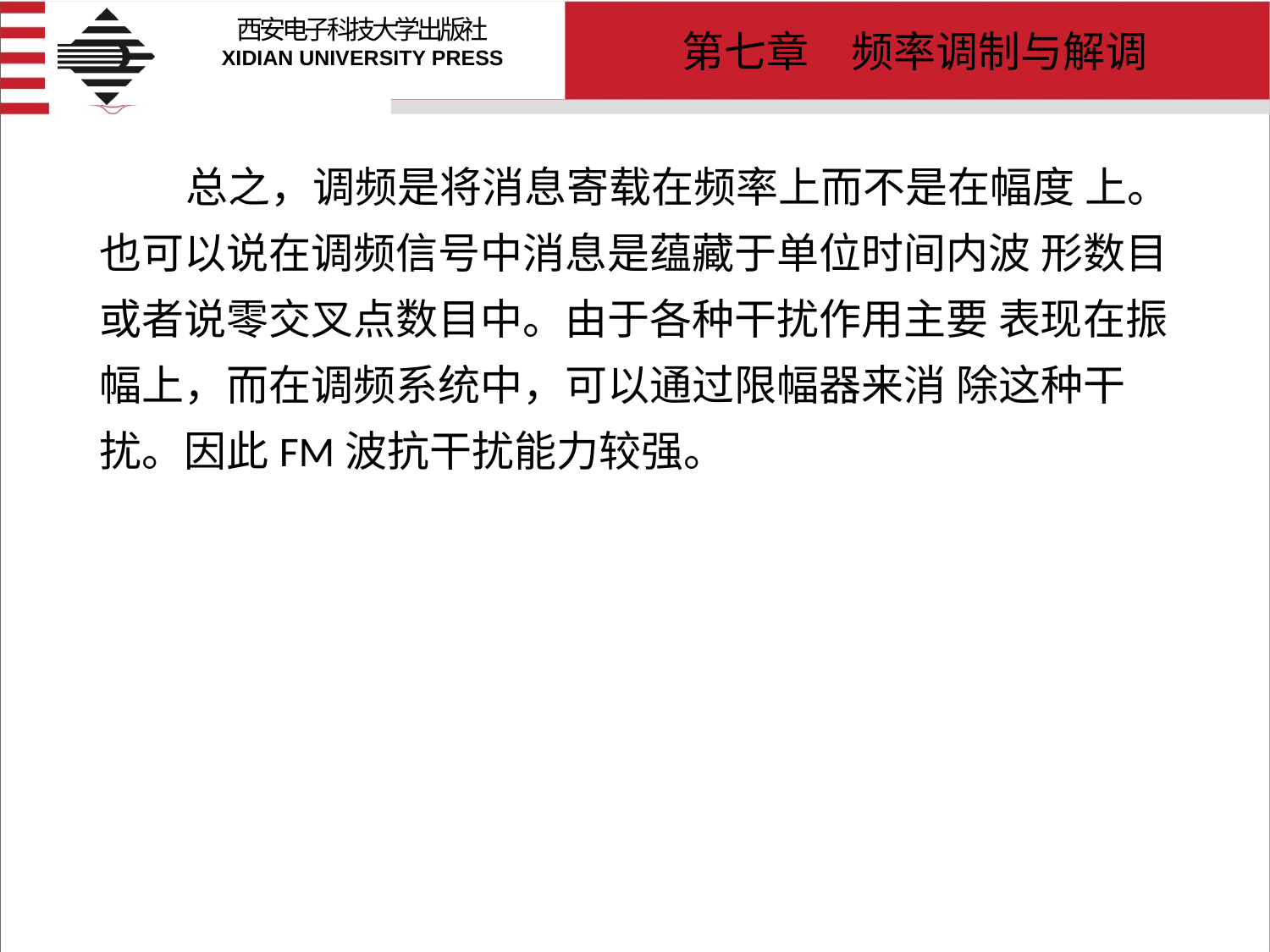

# 总之，调频是将消息寄载在频率上而不是在幅度 上。也可以说在调频信号中消息是蕴藏于单位时间内波 形数目或者说零交叉点数目中。由于各种干扰作用主要 表现在振幅上，而在调频系统中，可以通过限幅器来消 除这种干扰。因此FM波抗干扰能力较强。